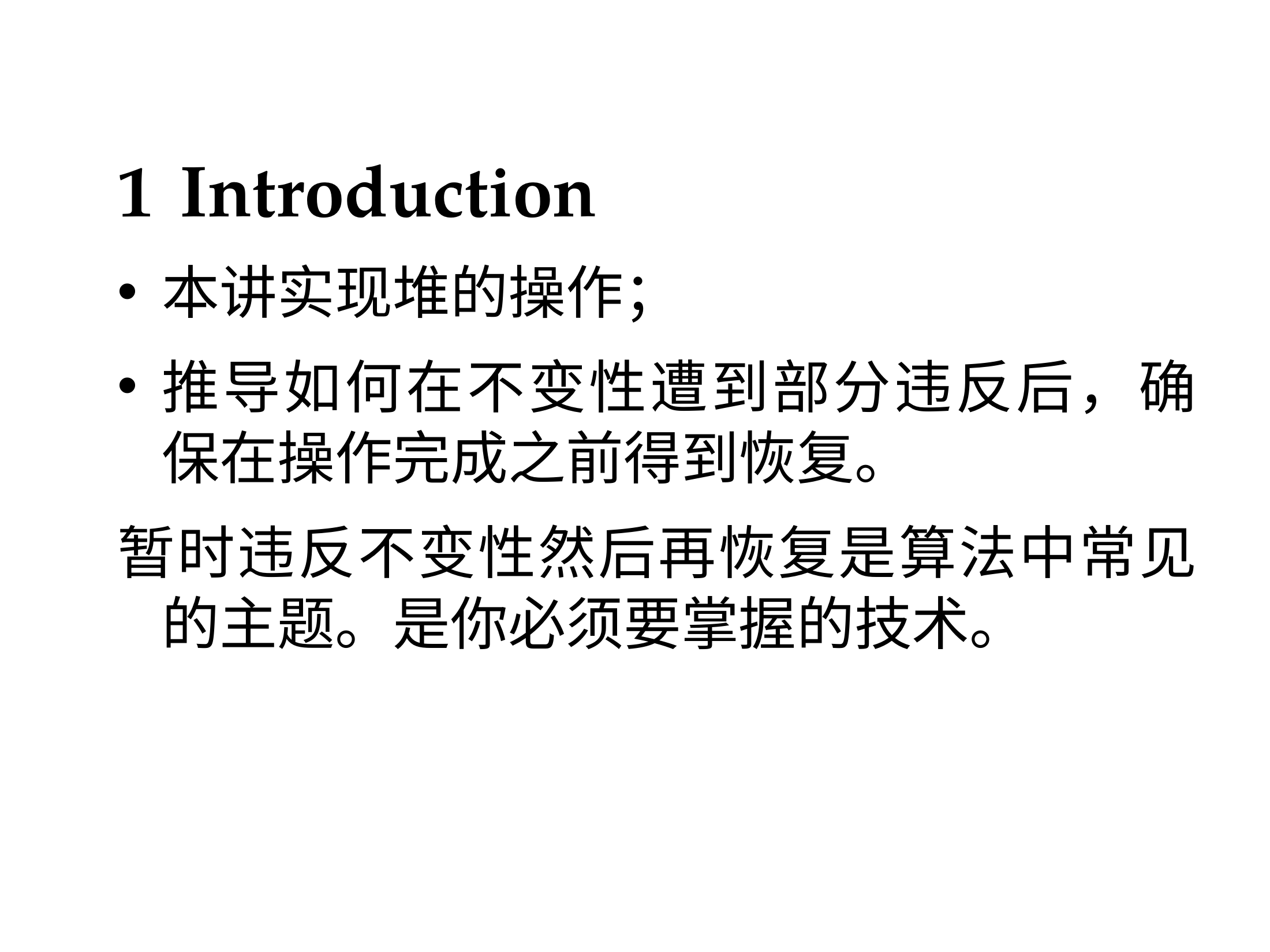

Introduction
本讲实现堆的操作；
推导如何在不变性遭到部分违反后，确保在操作完成之前得到恢复。
暂时违反不变性然后再恢复是算法中常见的主题。是你必须要掌握的技术。